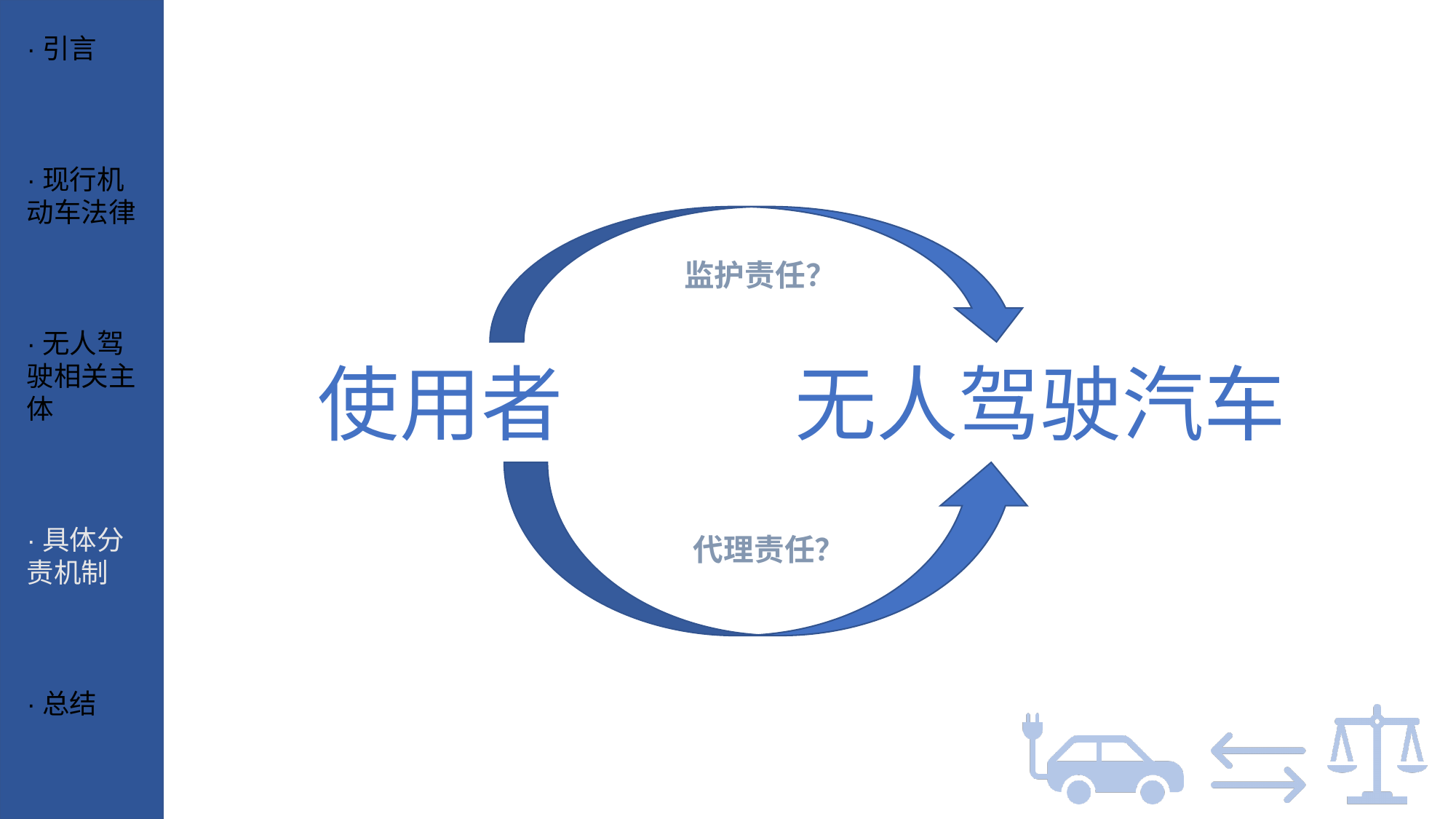

·引言

·现行机动车法律

·无人驾驶相关主体

·具体分责机制

·总结

#
监护责任？
使用者
无人驾驶汽车
代理责任？